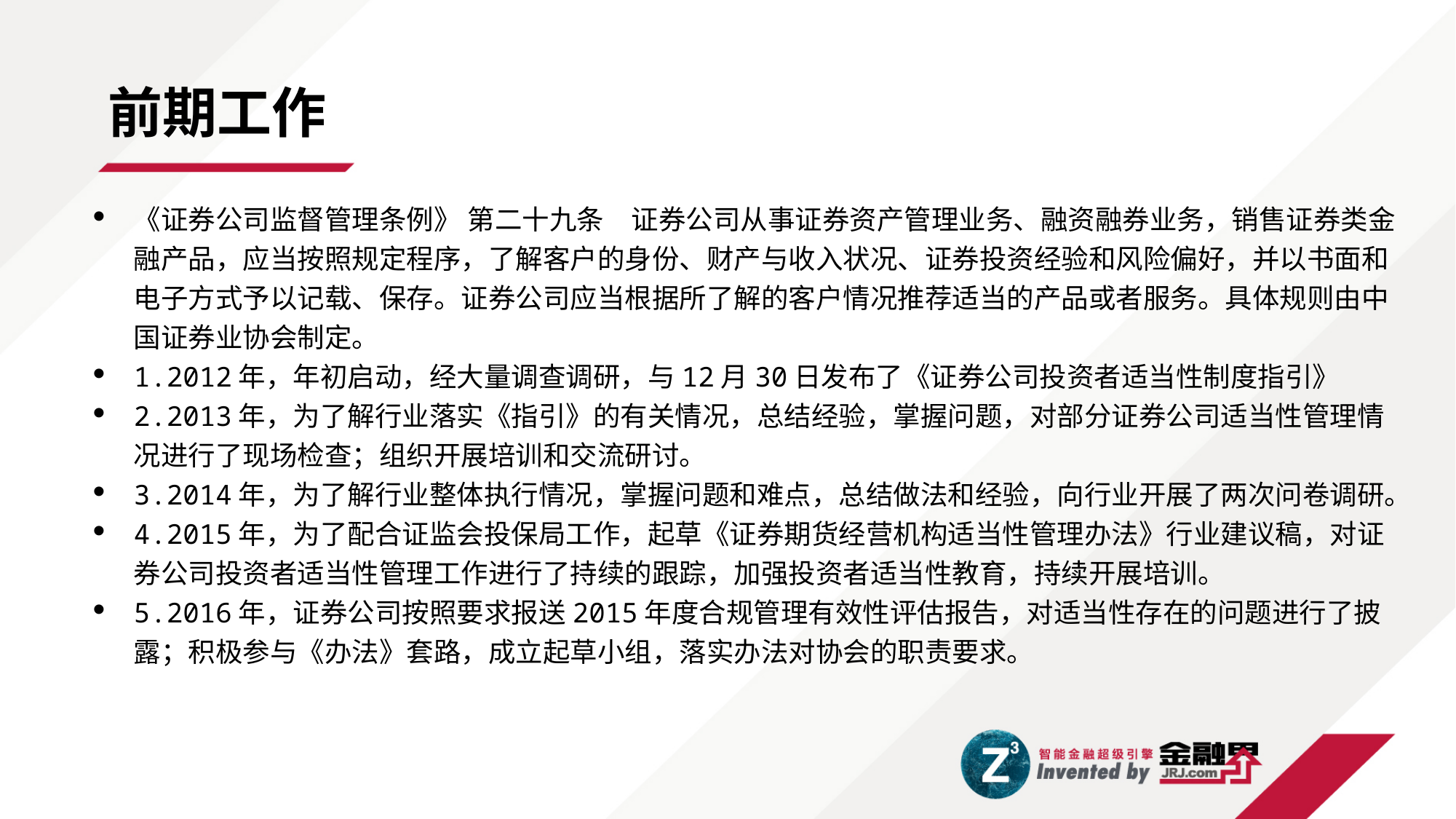

前期工作
《证券公司监督管理条例》 第二十九条　证券公司从事证券资产管理业务、融资融券业务，销售证券类金融产品，应当按照规定程序，了解客户的身份、财产与收入状况、证券投资经验和风险偏好，并以书面和电子方式予以记载、保存。证券公司应当根据所了解的客户情况推荐适当的产品或者服务。具体规则由中国证券业协会制定。
1.2012年，年初启动，经大量调查调研，与12月30日发布了《证券公司投资者适当性制度指引》
2.2013年，为了解行业落实《指引》的有关情况，总结经验，掌握问题，对部分证券公司适当性管理情况进行了现场检查；组织开展培训和交流研讨。
3.2014年，为了解行业整体执行情况，掌握问题和难点，总结做法和经验，向行业开展了两次问卷调研。
4.2015年，为了配合证监会投保局工作，起草《证券期货经营机构适当性管理办法》行业建议稿，对证券公司投资者适当性管理工作进行了持续的跟踪，加强投资者适当性教育，持续开展培训。
5.2016年，证券公司按照要求报送2015年度合规管理有效性评估报告，对适当性存在的问题进行了披露；积极参与《办法》套路，成立起草小组，落实办法对协会的职责要求。